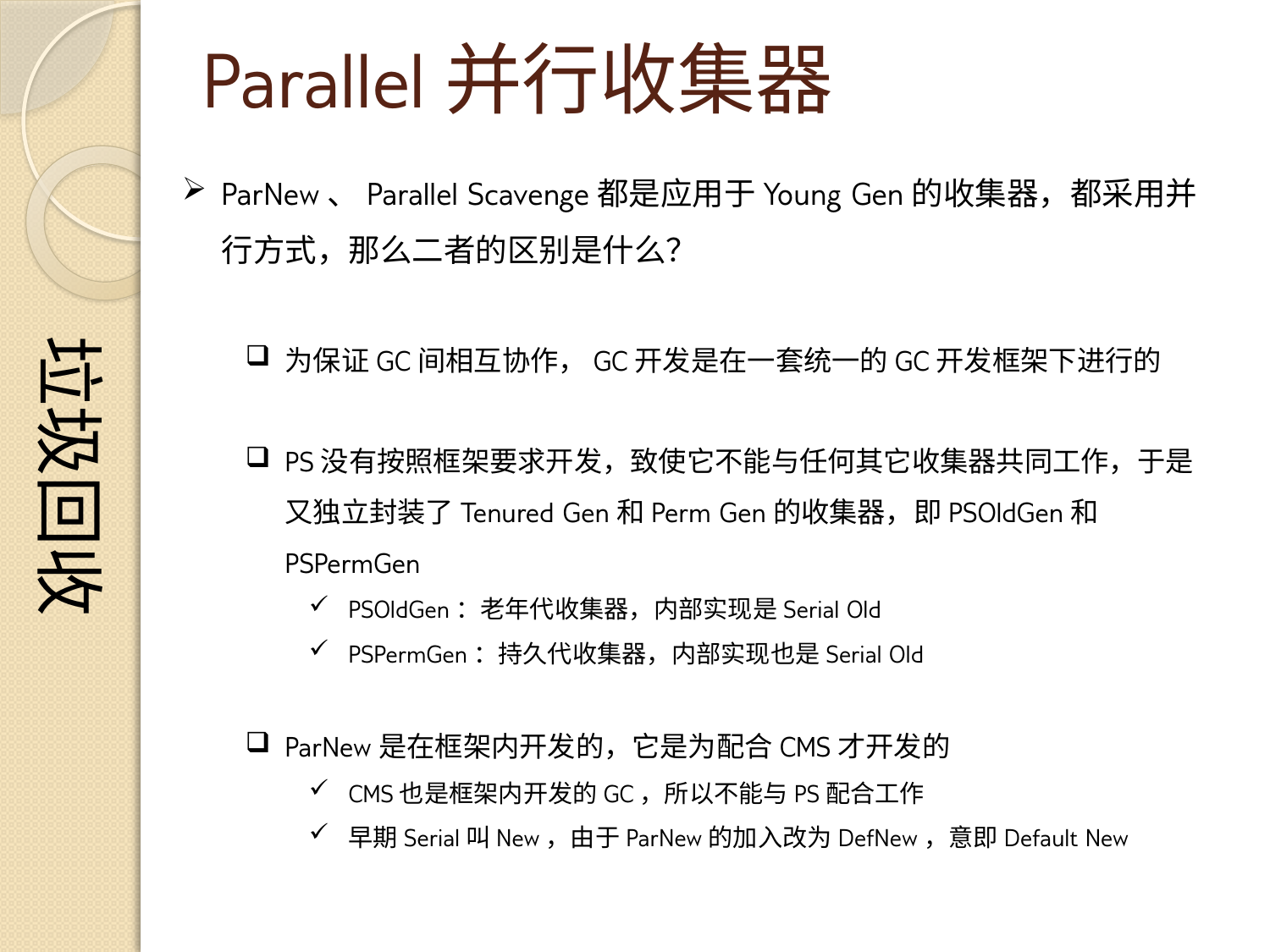

垃圾回收
# Parallel并行收集器
ParNew、Parallel Scavenge都是应用于Young Gen的收集器，都采用并行方式，那么二者的区别是什么？

为保证GC间相互协作，GC开发是在一套统一的GC开发框架下进行的

PS没有按照框架要求开发，致使它不能与任何其它收集器共同工作，于是又独立封装了Tenured Gen和Perm Gen的收集器，即PSOldGen和PSPermGen
PSOldGen：老年代收集器，内部实现是Serial Old
PSPermGen：持久代收集器，内部实现也是Serial Old

ParNew是在框架内开发的，它是为配合CMS才开发的
CMS也是框架内开发的GC，所以不能与PS配合工作
早期Serial叫New，由于ParNew的加入改为DefNew，意即Default New